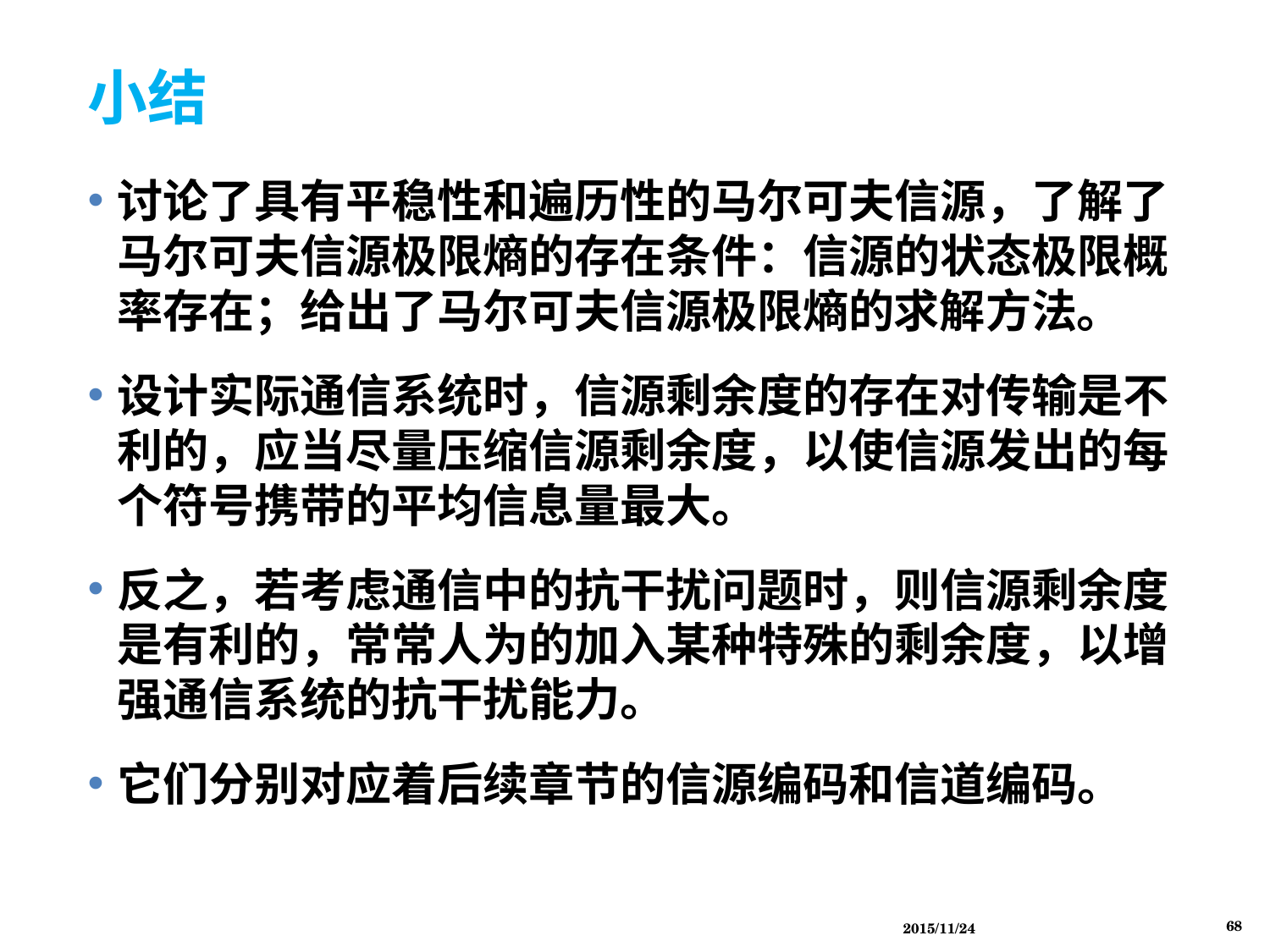

# 小结
讨论了具有平稳性和遍历性的马尔可夫信源，了解了马尔可夫信源极限熵的存在条件：信源的状态极限概率存在；给出了马尔可夫信源极限熵的求解方法。
设计实际通信系统时，信源剩余度的存在对传输是不利的，应当尽量压缩信源剩余度，以使信源发出的每个符号携带的平均信息量最大。
反之，若考虑通信中的抗干扰问题时，则信源剩余度是有利的，常常人为的加入某种特殊的剩余度，以增强通信系统的抗干扰能力。
它们分别对应着后续章节的信源编码和信道编码。
2015/11/24
68